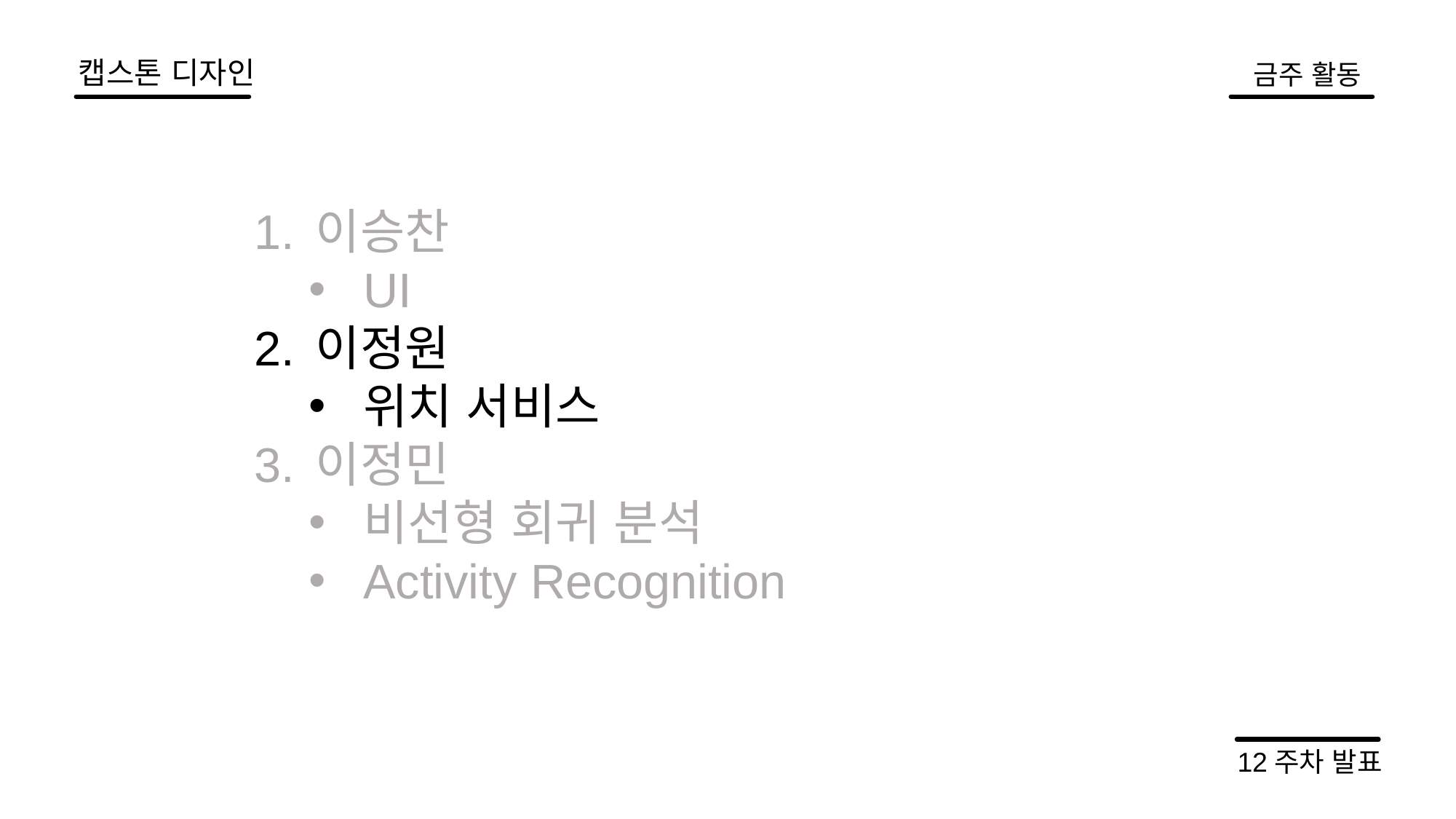

캡스톤 디자인
금주 활동
이승찬
UI
이정원
위치 서비스
이정민
비선형 회귀 분석
Activity Recognition
12주차 발표